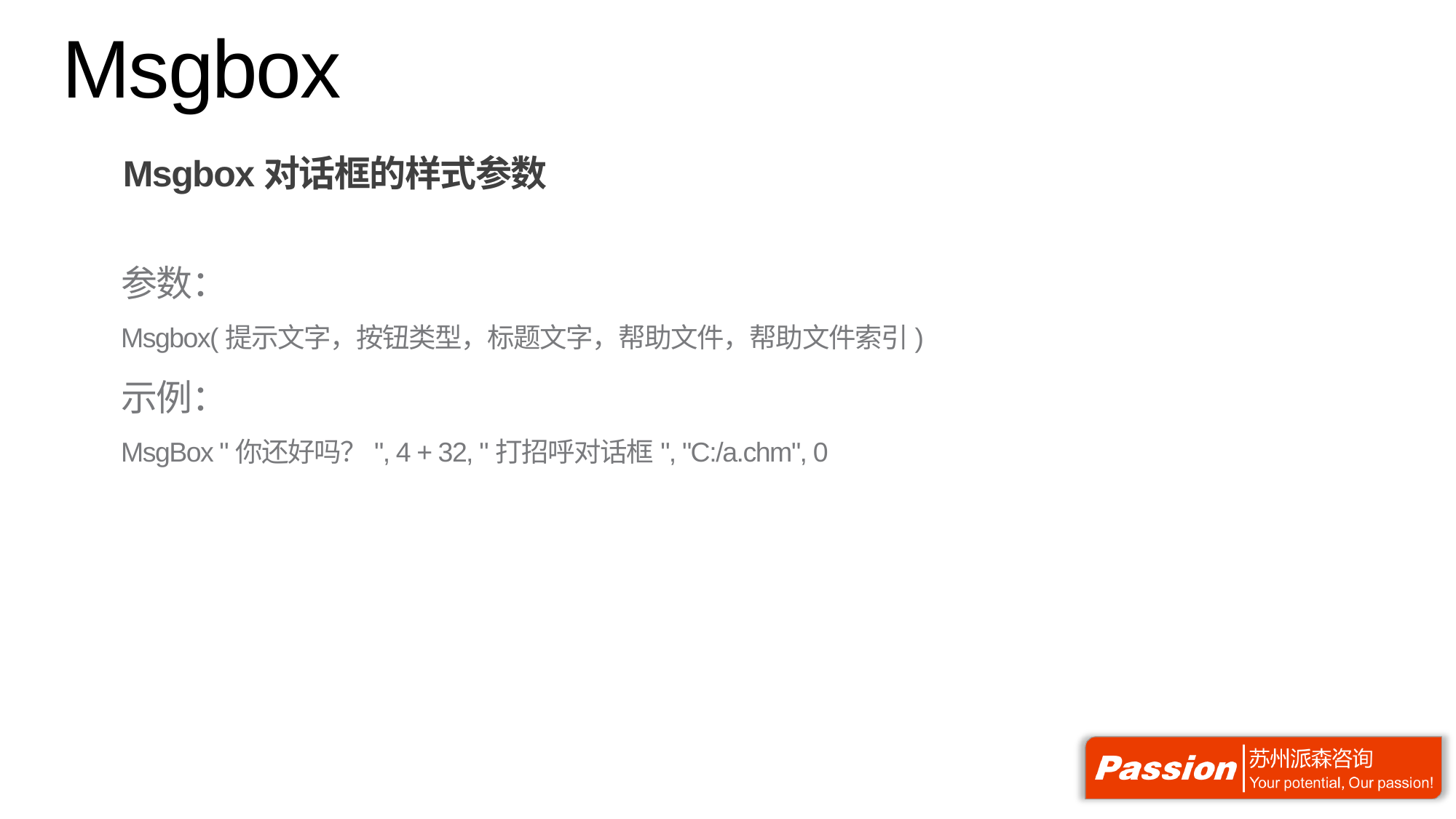

# Msgbox
Msgbox对话框的样式参数
参数：
Msgbox(提示文字，按钮类型，标题文字，帮助文件，帮助文件索引)
示例：
MsgBox "你还好吗？", 4 + 32, "打招呼对话框", "C:/a.chm", 0